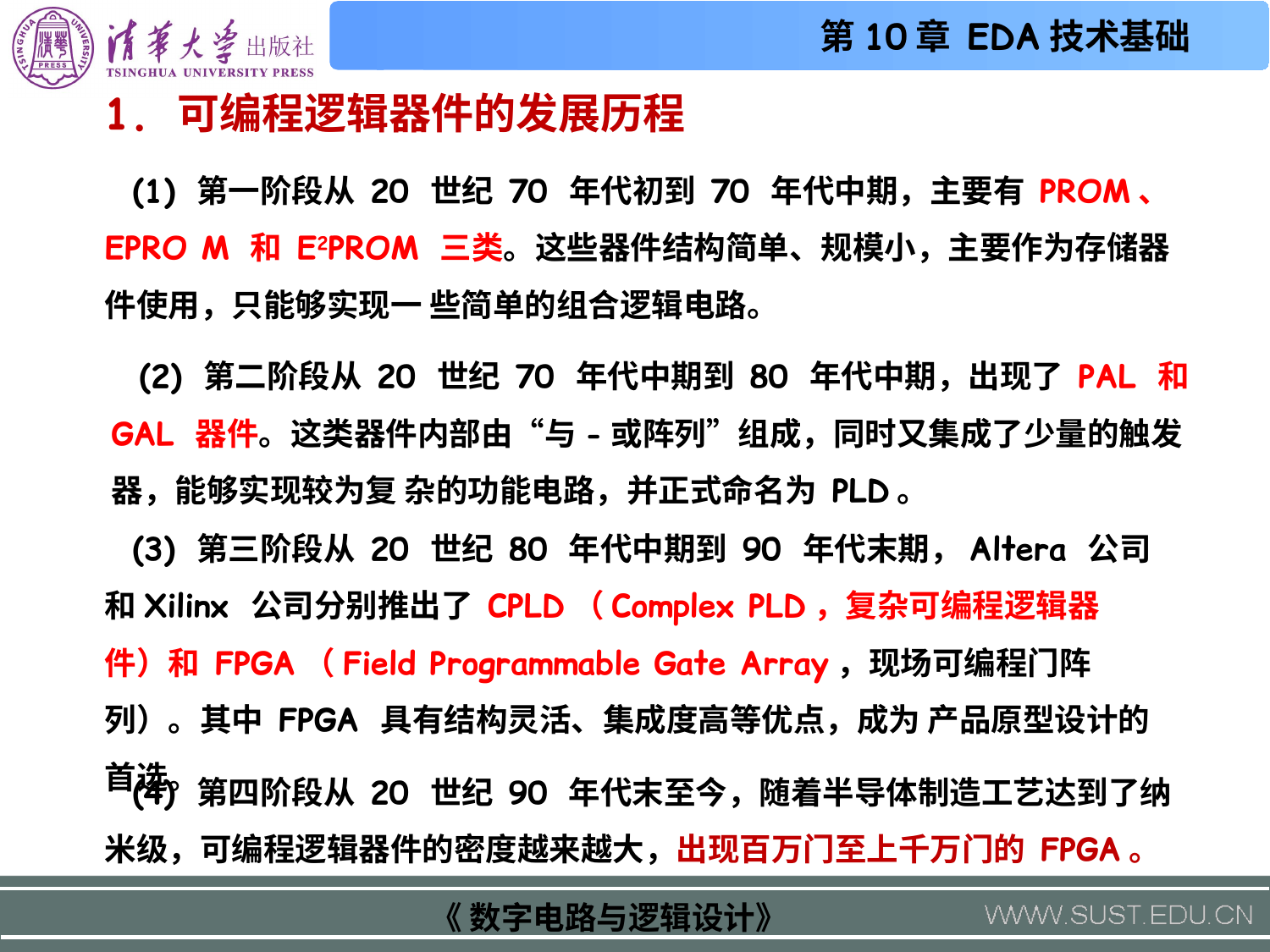

1. 可编程逻辑器件的发展历程
  (1) 第一阶段从 20 世纪 70 年代初到 70 年代中期，主要有 PROM、EPRO M 和 E2PROM 三类。这些器件结构简单、规模小，主要作为存储器件使用，只能够实现一 些简单的组合逻辑电路。
  (2) 第二阶段从 20 世纪 70 年代中期到 80 年代中期，出现了 PAL 和 GAL 器件。这类器件内部由“与-或阵列”组成，同时又集成了少量的触发器，能够实现较为复 杂的功能电路，并正式命名为 PLD。
  (3) 第三阶段从 20 世纪 80 年代中期到 90 年代末期，Altera 公司和Xilinx 公司分别推出了 CPLD（Complex PLD，复杂可编程逻辑器件）和 FPGA（Field Programmable Gate Array，现场可编程门阵列）。其中 FPGA 具有结构灵活、集成度高等优点，成为 产品原型设计的首选。
  (4) 第四阶段从 20 世纪 90 年代末至今，随着半导体制造工艺达到了纳米级，可编程逻辑器件的密度越来越大，出现百万门至上千万门的 FPGA。